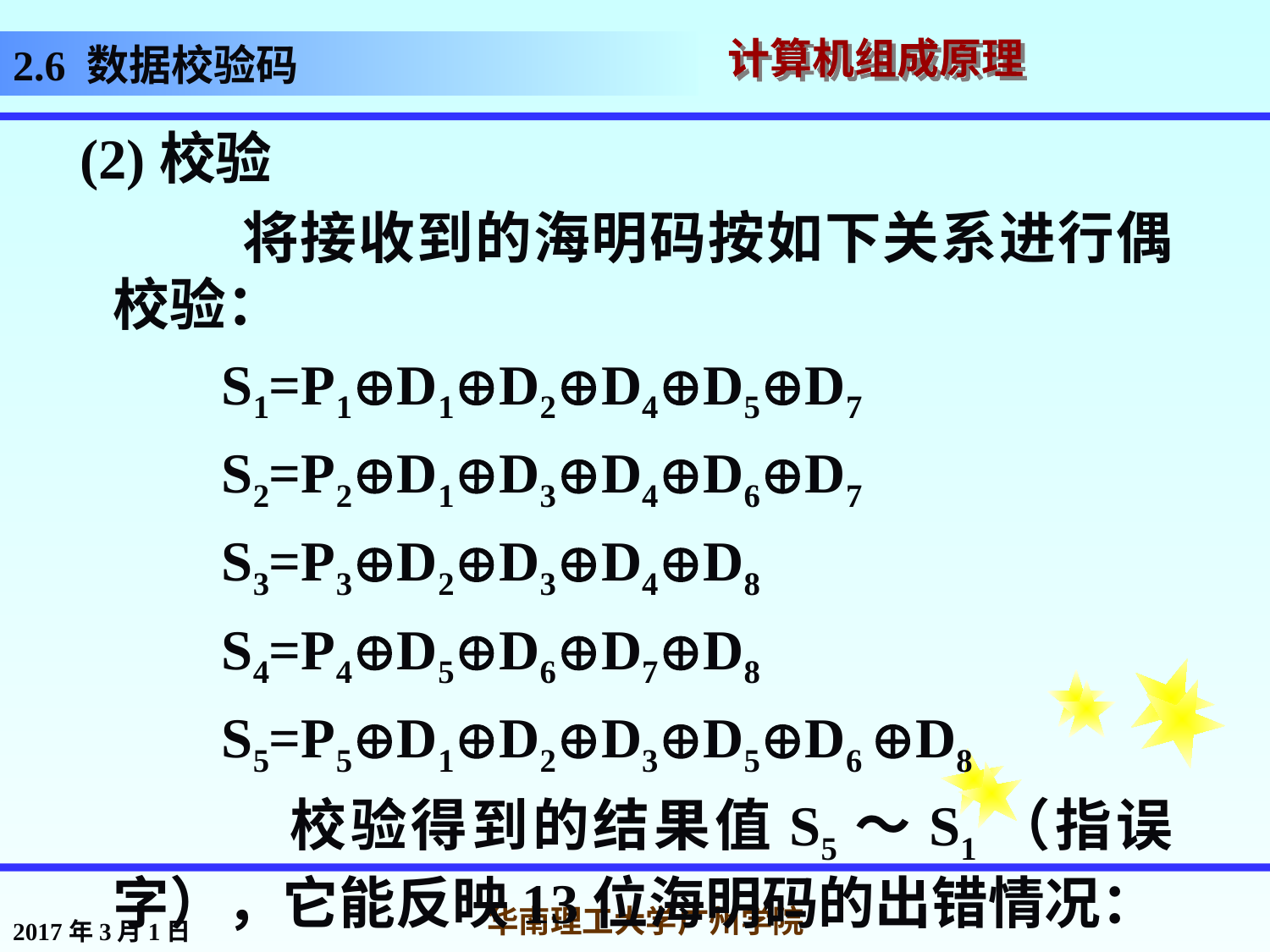

# 2.6 数据校验码
 (2)校验
           将接收到的海明码按如下关系进行偶校验：
           S1=P1⊕D1⊕D2⊕D4⊕D5⊕D7
           S2=P2⊕D1⊕D3⊕D4⊕D6⊕D7
           S3=P3⊕D2⊕D3⊕D4⊕D8
           S4=P4⊕D5⊕D6⊕D7⊕D8
           S5=P5⊕D1⊕D2⊕D3⊕D5⊕D6 ⊕D8
            校验得到的结果值S5～S1（指误字），它能反映13位海明码的出错情况：
2017年3月1日
华南理工大学广州学院